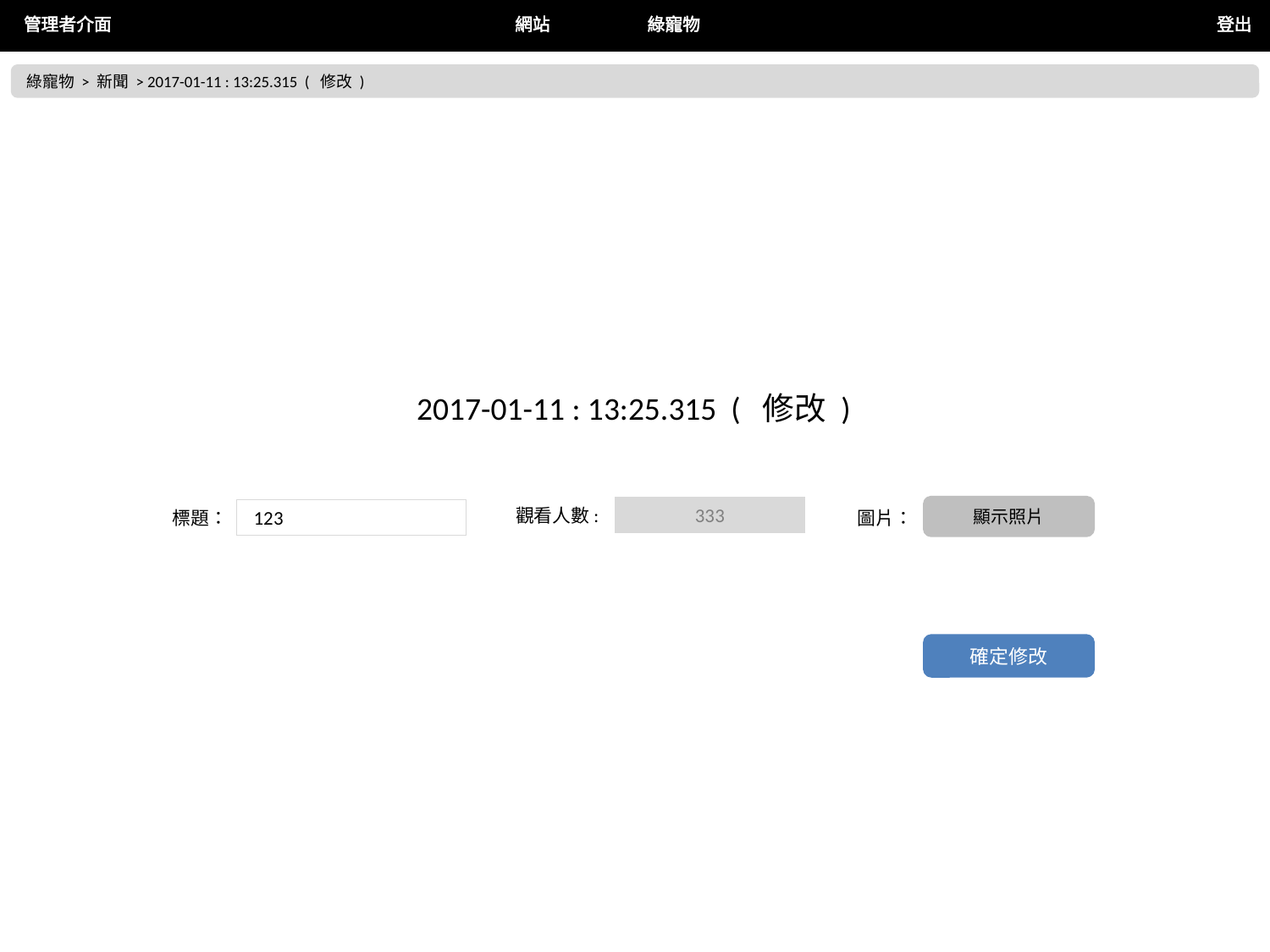

綠寵物
網站
登出
管理者介面
綠寵物 > 新聞 > 2017-01-11 : 13:25.315  (  修改 )
2017-01-11 : 13:25.315  (  修改 )
333
顯示照片
觀看人數:
 123
圖片：
標題：
確定修改